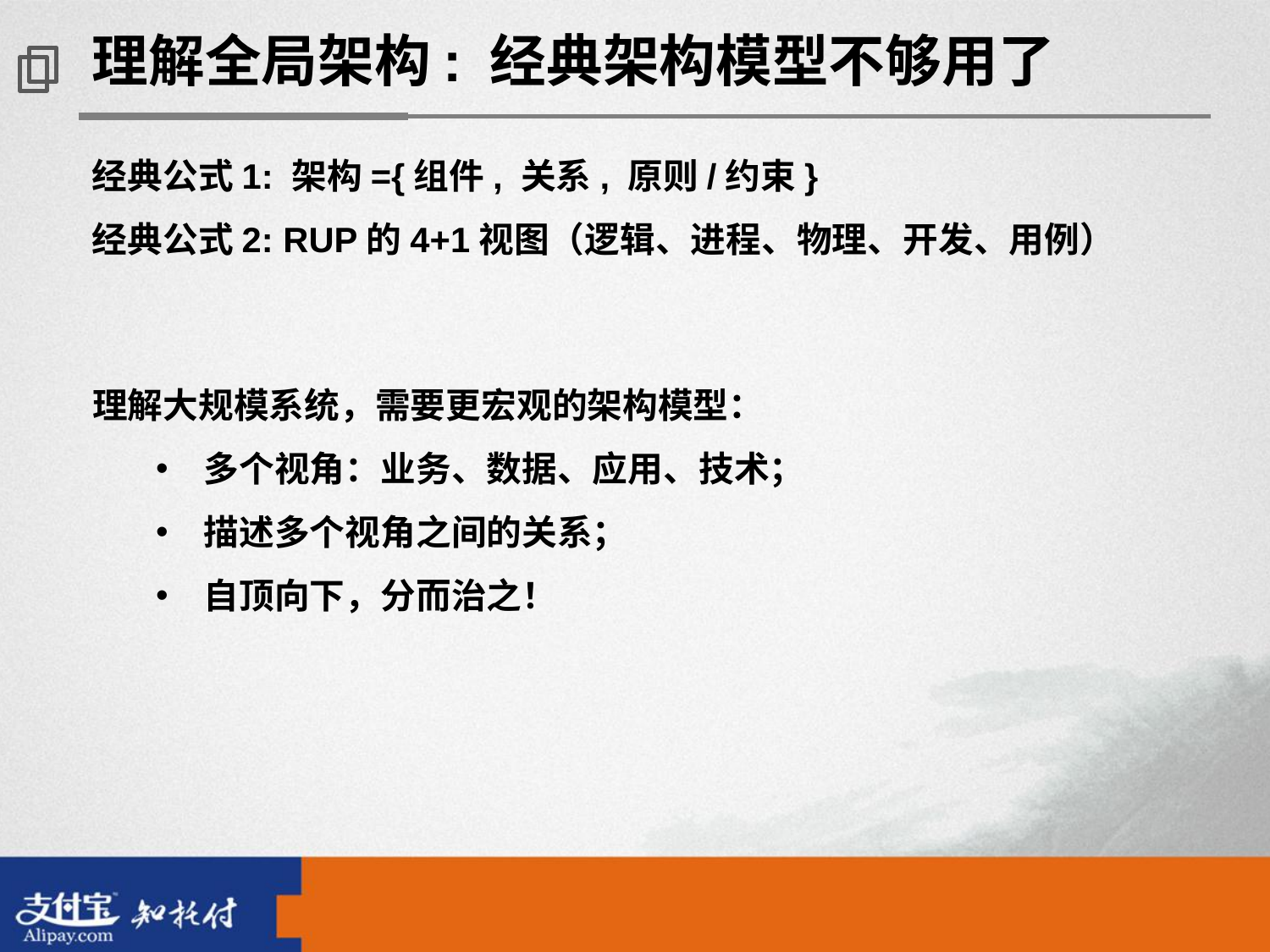

理解全局架构: 经典架构模型不够用了
经典公式1: 架构={组件, 关系, 原则/约束}
经典公式2: RUP的4+1视图（逻辑、进程、物理、开发、用例）

理解大规模系统，需要更宏观的架构模型：
多个视角：业务、数据、应用、技术；
描述多个视角之间的关系；
自顶向下，分而治之！